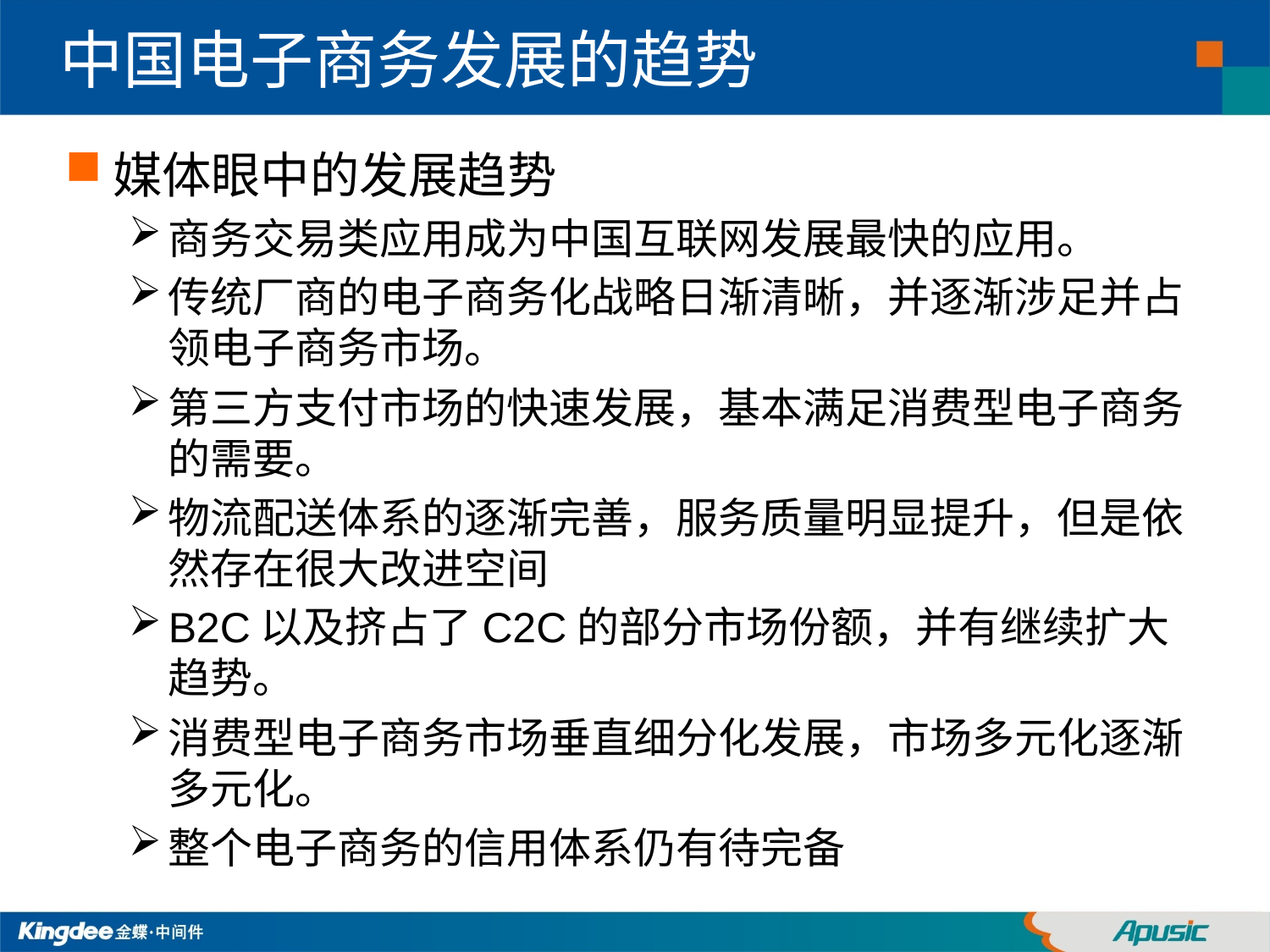

# 中国电子商务发展的趋势
媒体眼中的发展趋势
商务交易类应用成为中国互联网发展最快的应用。
传统厂商的电子商务化战略日渐清晰，并逐渐涉足并占领电子商务市场。
第三方支付市场的快速发展，基本满足消费型电子商务的需要。
物流配送体系的逐渐完善，服务质量明显提升，但是依然存在很大改进空间
B2C以及挤占了C2C的部分市场份额，并有继续扩大趋势。
消费型电子商务市场垂直细分化发展，市场多元化逐渐多元化。
整个电子商务的信用体系仍有待完备